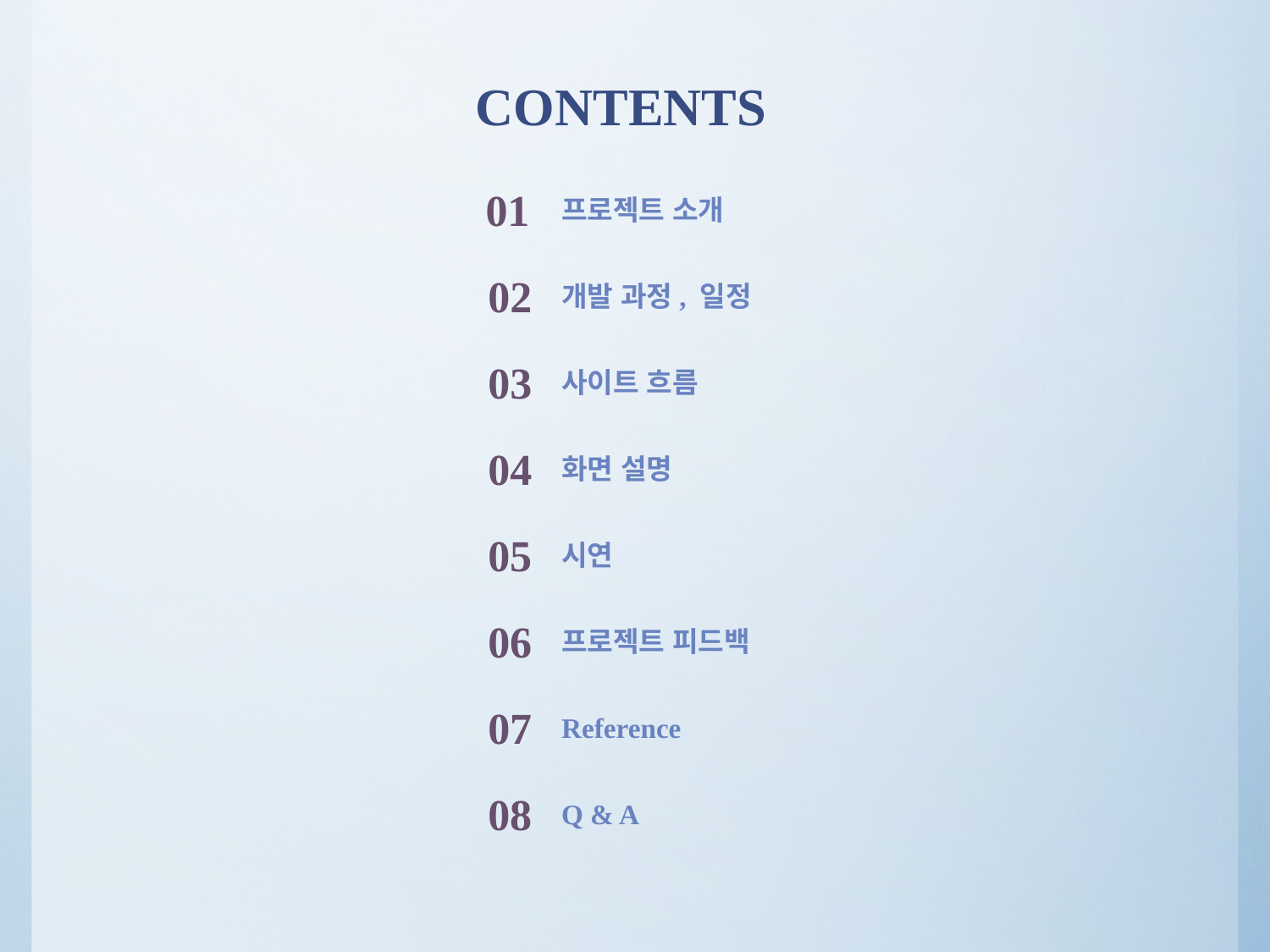

CONTENTS
01
프로젝트 소개
02
개발 과정, 일정
03
사이트 흐름
04
화면 설명
05
시연
06
프로젝트 피드백
07
Reference
08
Q & A